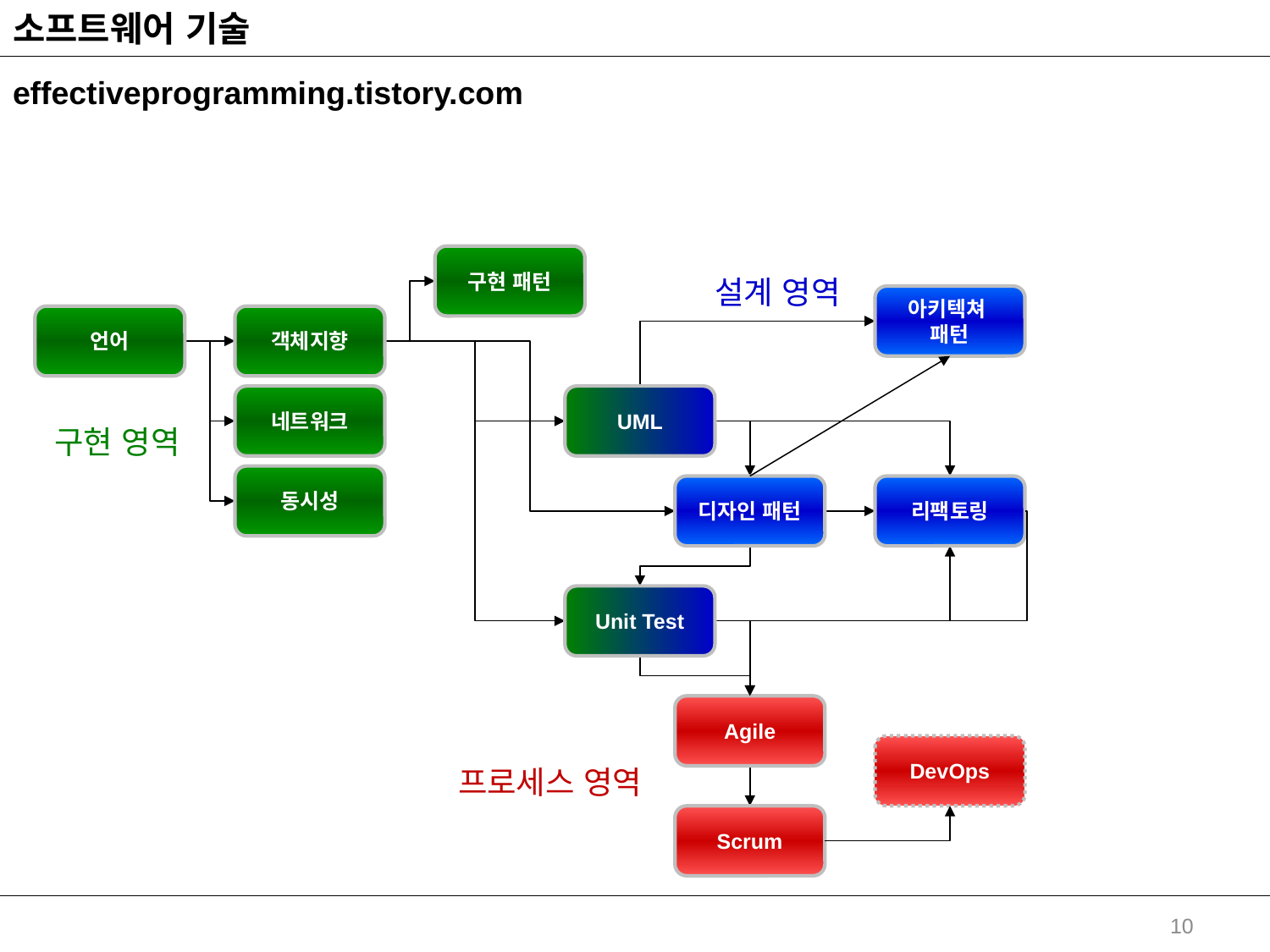

# 소프트웨어 기술
effectiveprogramming.tistory.com

구현 패턴
설계 영역
아키텍쳐
패턴
언어
객체지향
네트워크
UML
구현 영역
동시성
디자인 패턴
리팩토링
Unit Test
Agile
DevOps
프로세스 영역
Scrum
10